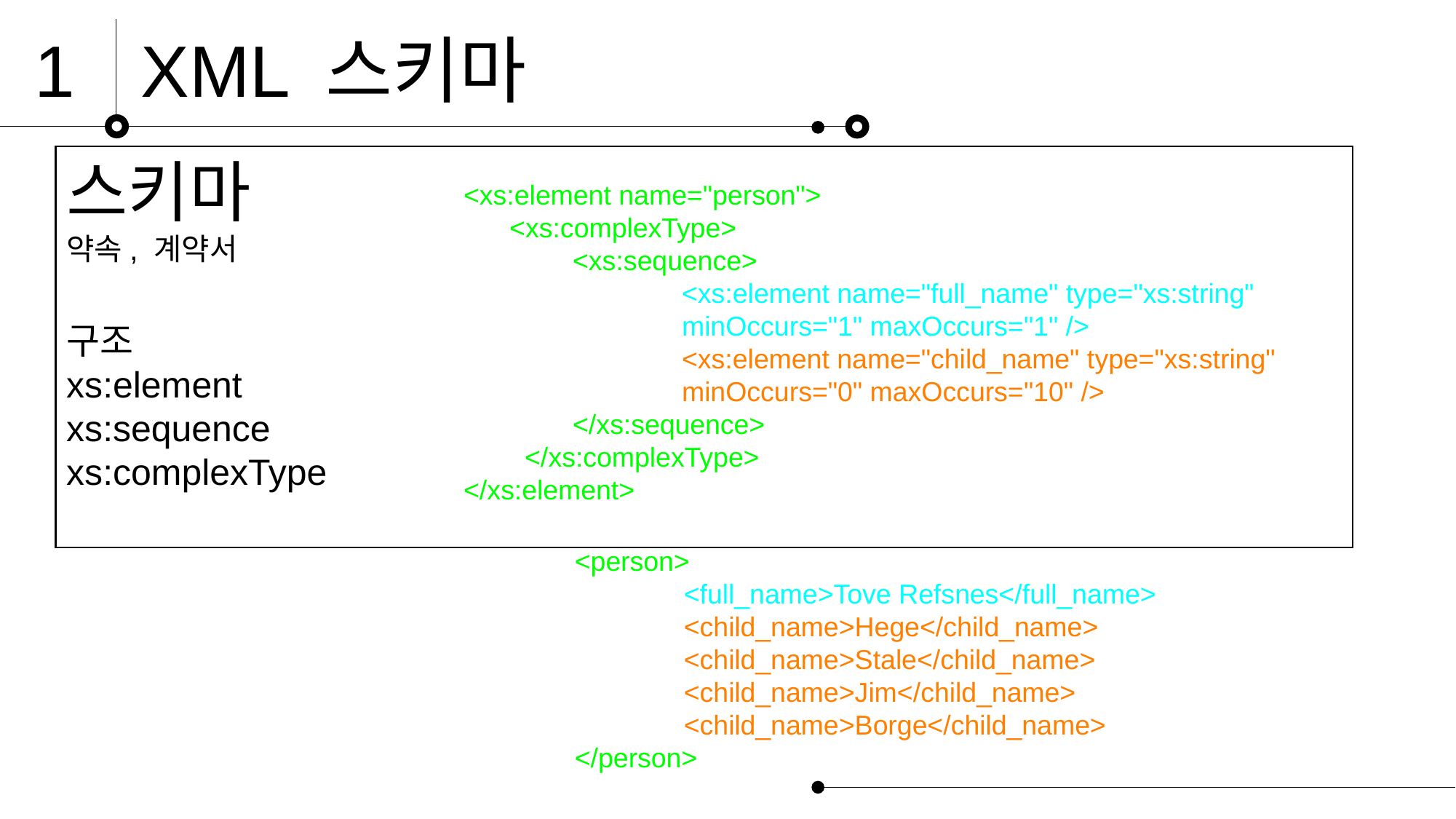

1
XML 스키마
스키마
약속, 계약서

구조
xs:element
xs:sequence
xs:complexType

<xs:element name="person">
      <xs:complexType>
	<xs:sequence>
		<xs:element name="full_name" type="xs:string"
		minOccurs="1" maxOccurs="1" />
		<xs:element name="child_name" type="xs:string"
		minOccurs="0" maxOccurs="10" />
	</xs:sequence>
        </xs:complexType>
</xs:element>
<person>
	<full_name>Tove Refsnes</full_name>
	<child_name>Hege</child_name>
	<child_name>Stale</child_name>
	<child_name>Jim</child_name>
	<child_name>Borge</child_name>
</person>